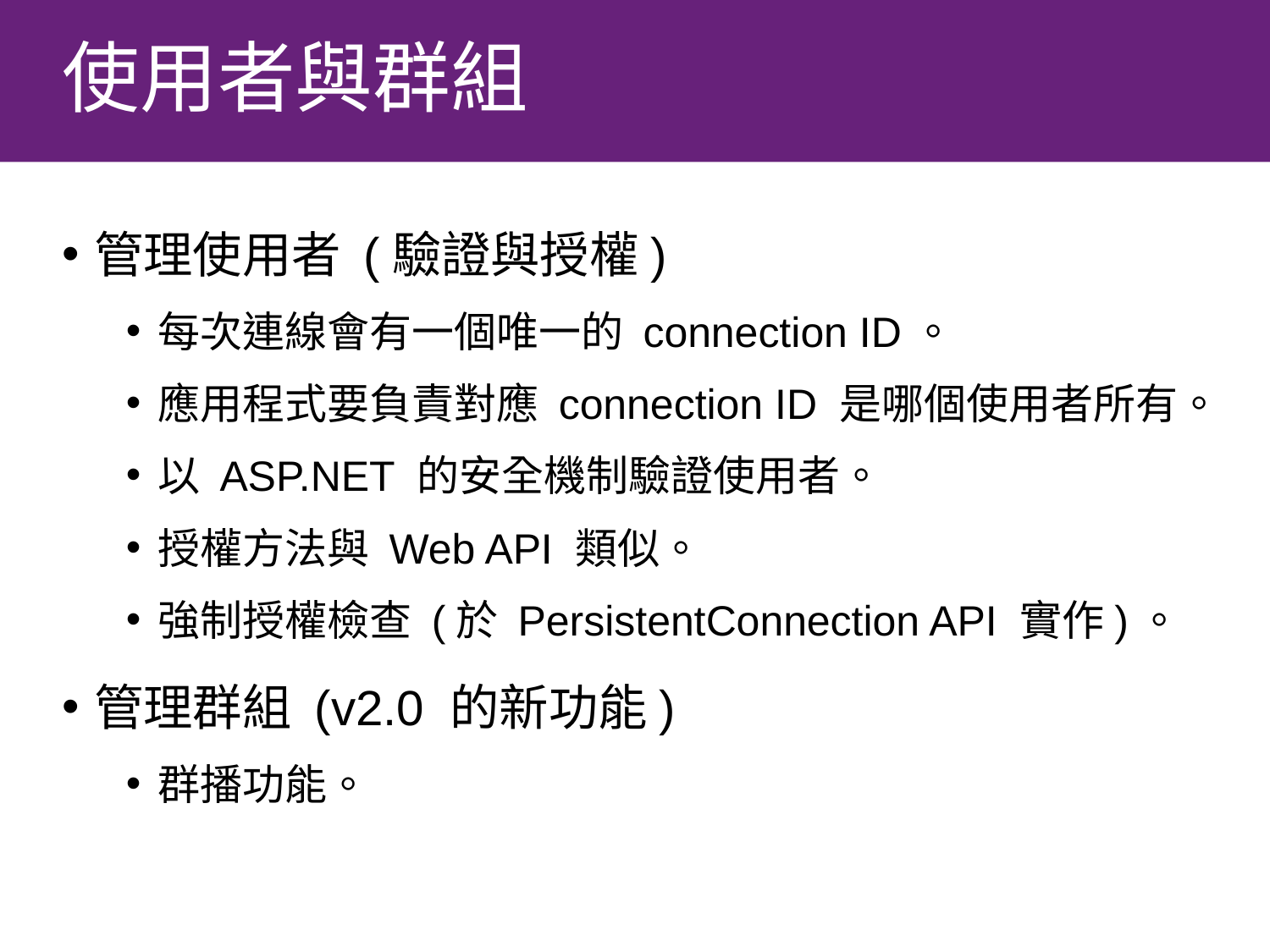

# 使用者與群組
管理使用者 (驗證與授權)
每次連線會有一個唯一的 connection ID。
應用程式要負責對應 connection ID 是哪個使用者所有。
以 ASP.NET 的安全機制驗證使用者。
授權方法與 Web API 類似。
強制授權檢查 (於 PersistentConnection API 實作)。
管理群組 (v2.0 的新功能)
群播功能。